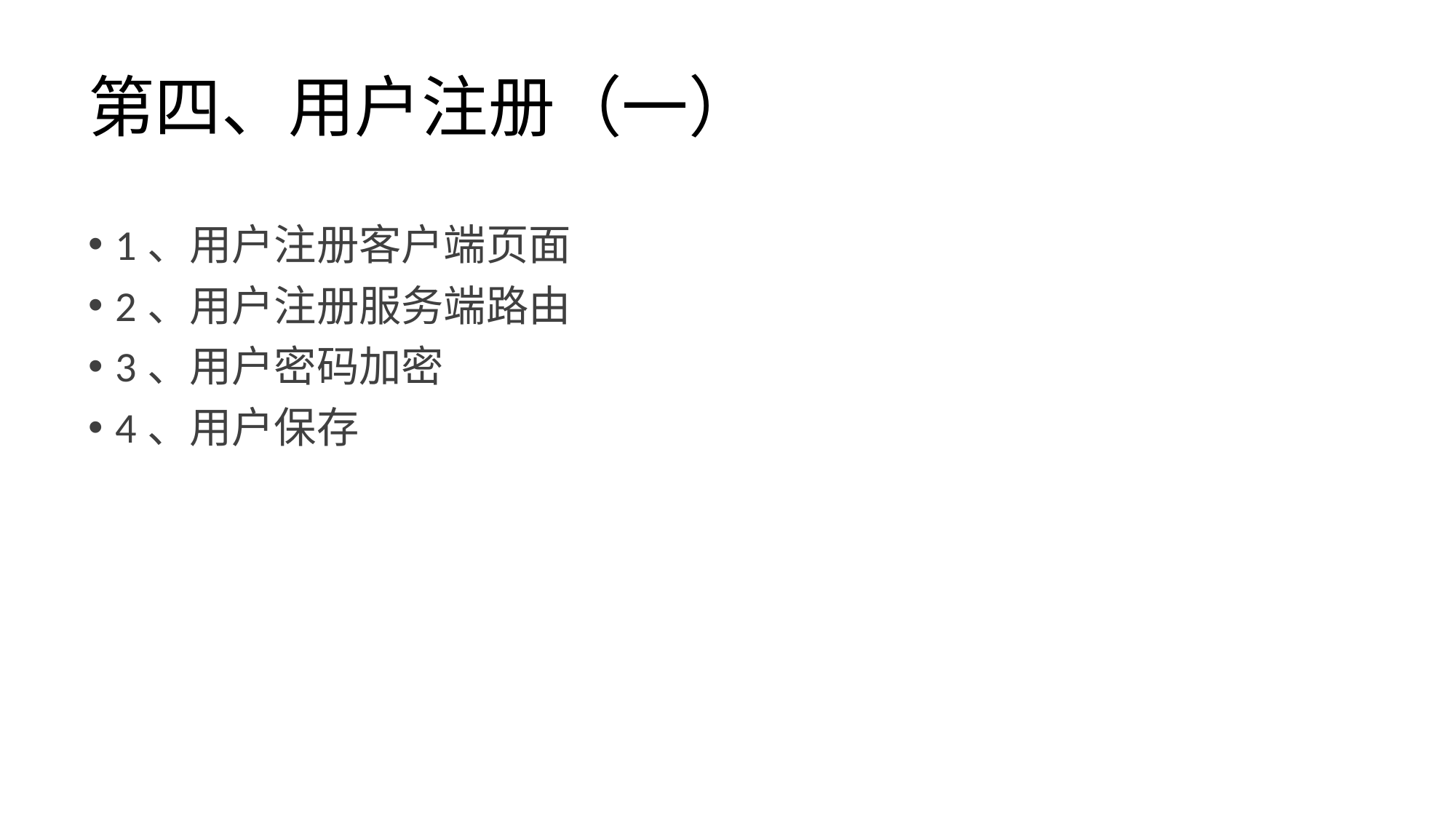

# 第四、用户注册（一）
1、用户注册客户端页面
2、用户注册服务端路由
3、用户密码加密
4、用户保存